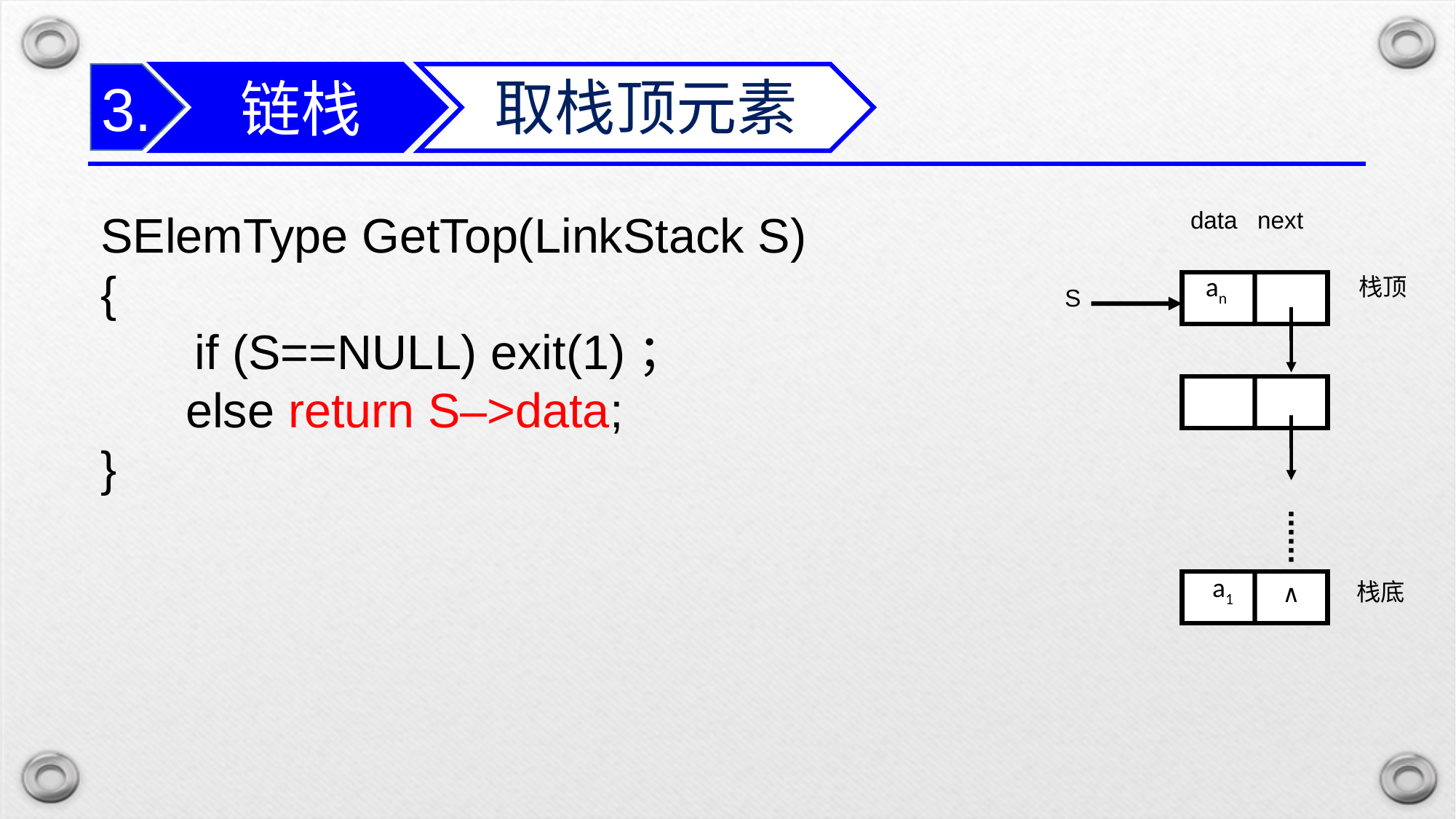

链栈

3.
取栈顶元素
SElemType GetTop(LinkStack S)
{
       if (S==NULL) exit(1)；
   else return S–>data;
}
 data   next
 栈顶

S

栈底
∧
an
a1